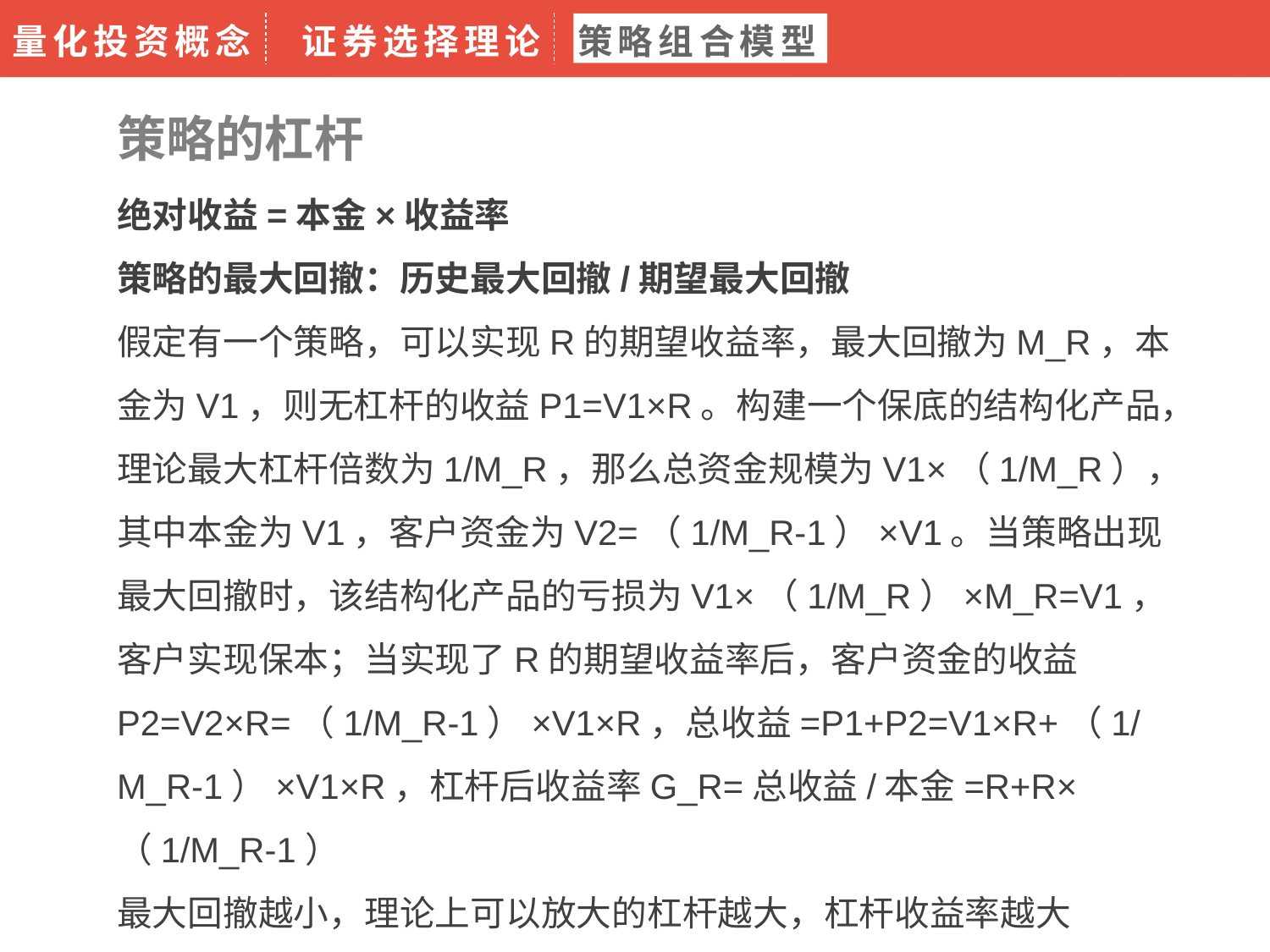

量化投资概念
证券选择理论
策略组合模型

策略的杠杆
绝对收益=本金×收益率
策略的最大回撤：历史最大回撤/期望最大回撤
假定有一个策略，可以实现R的期望收益率，最大回撤为M_R，本金为V1，则无杠杆的收益P1=V1×R。构建一个保底的结构化产品，理论最大杠杆倍数为1/M_R，那么总资金规模为V1×（1/M_R），其中本金为V1，客户资金为V2=（1/M_R-1）×V1。当策略出现最大回撤时，该结构化产品的亏损为V1×（1/M_R）×M_R=V1，客户实现保本；当实现了R的期望收益率后，客户资金的收益P2=V2×R=（1/M_R-1）×V1×R，总收益=P1+P2=V1×R+（1/M_R-1）×V1×R，杠杆后收益率G_R=总收益/本金=R+R× （1/M_R-1）
最大回撤越小，理论上可以放大的杠杆越大，杠杆收益率越大
“风险越小，收益率越小，绝对收益越大”